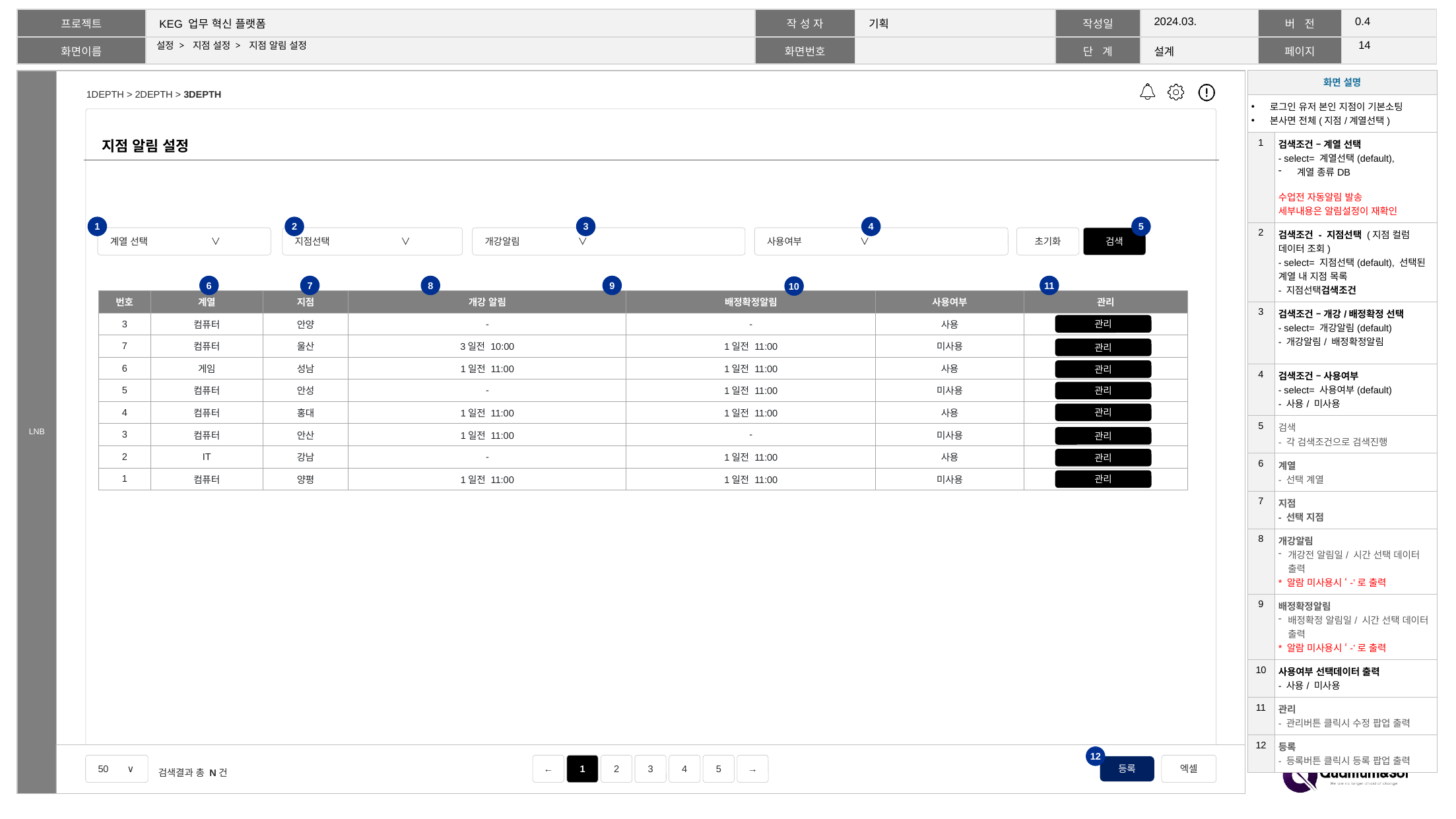

14

# 설정 > 지점 설정 > 지점 알림 설정
| 화면 설명 |  |
| --- | --- |
| 로그인 유저 본인 지점이 기본소팅 본사면 전체(지점/계열선택) |  |
| 1 | 검색조건 – 계열 선택 - select= 계열선택(default), 계열 종류DB 수업전 자동알림 발송 세부내용은 알림설정이 재확인 |
| 2 | 검색조건 - 지점선택 (지점 컬럼 데이터 조회) - select= 지점선택(default), 선택된 계열 내 지점 목록 - 지점선택검색조건 |
| 3 | 검색조건 – 개강/배정확정 선택 - select= 개강알림(default) - 개강알림/ 배정확정알림 |
| 4 | 검색조건 – 사용여부 - select= 사용여부(default) - 사용/ 미사용 |
| 5 | 검색 - 각 검색조건으로 검색진행 |
| 6 | 계열 - 선택 계열 |
| 7 | 지점 - 선택 지점 |
| 8 | 개강알림 개강전 알림일/ 시간 선택 데이터 출력 \* 알람 미사용시 ‘-’로 출력 |
| 9 | 배정확정알림 배정확정 알림일/ 시간 선택 데이터 출력 \* 알람 미사용시 ‘-’로 출력 |
| 10 | 사용여부 선택데이터 출력 - 사용/ 미사용 |
| 11 | 관리 - 관리버튼 클릭시 수정 팝업 출력 |
| 12 | 등록 - 등록버튼 클릭시 등록 팝업 출력 |
지점 알림 설정
1
2
3
4
5
계열 선택                        ∨
지점선택                           ∨
개강알림                      ∨
사용여부                      ∨
초기화
검색
6
7
8
9
11
10
| 번호 | 계열 | 지점 | 개강 알림 | 배정확정알림 | 사용여부 | 관리 |
| --- | --- | --- | --- | --- | --- | --- |
| 3 | 컴퓨터 | 안양 | - | - | 사용 |  |
| 7 | 컴퓨터 | 울산 | 3일전 10:00 | 1일전 11:00 | 미사용 |  |
| 6 | 게임 | 성남 | 1일전 11:00 | 1일전 11:00 | 사용 |  |
| 5 | 컴퓨터 | 안성 | - | 1일전 11:00 | 미사용 |  |
| 4 | 컴퓨터 | 홍대 | 1일전 11:00 | 1일전 11:00 | 사용 |  |
| 3 | 컴퓨터 | 안산 | 1일전 11:00 | - | 미사용 |  |
| 2 | IT | 강남 | - | 1일전 11:00 | 사용 |  |
| 1 | 컴퓨터 | 양평 | 1일전 11:00 | 1일전 11:00 | 미사용 |  |
관리
관리
관리
관리
관리
관리
관리
관리
12
등록